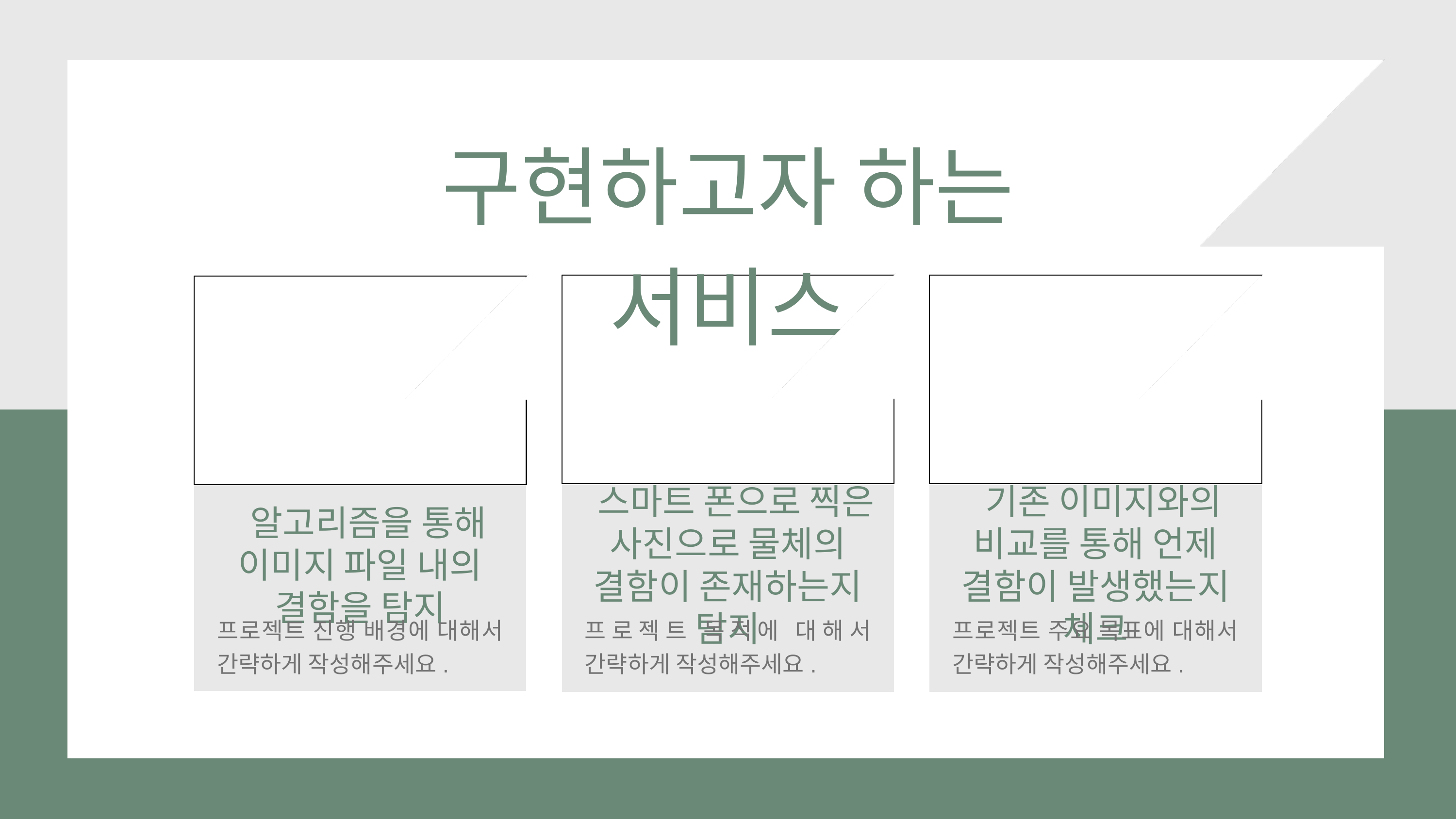

구현하고자 하는 서비스

 스마트 폰으로 찍은 사진으로 물체의 결함이 존재하는지 탐지
 기존 이미지와의 비교를 통해 언제 결함이 발생했는지 체크

 알고리즘을 통해 이미지 파일 내의 결함을 탐지
프로젝트 진행 배경에 대해서 간략하게 작성해주세요.
프로젝트 목적에 대해서 간략하게 작성해주세요.
프로젝트 주요 목표에 대해서 간략하게 작성해주세요.